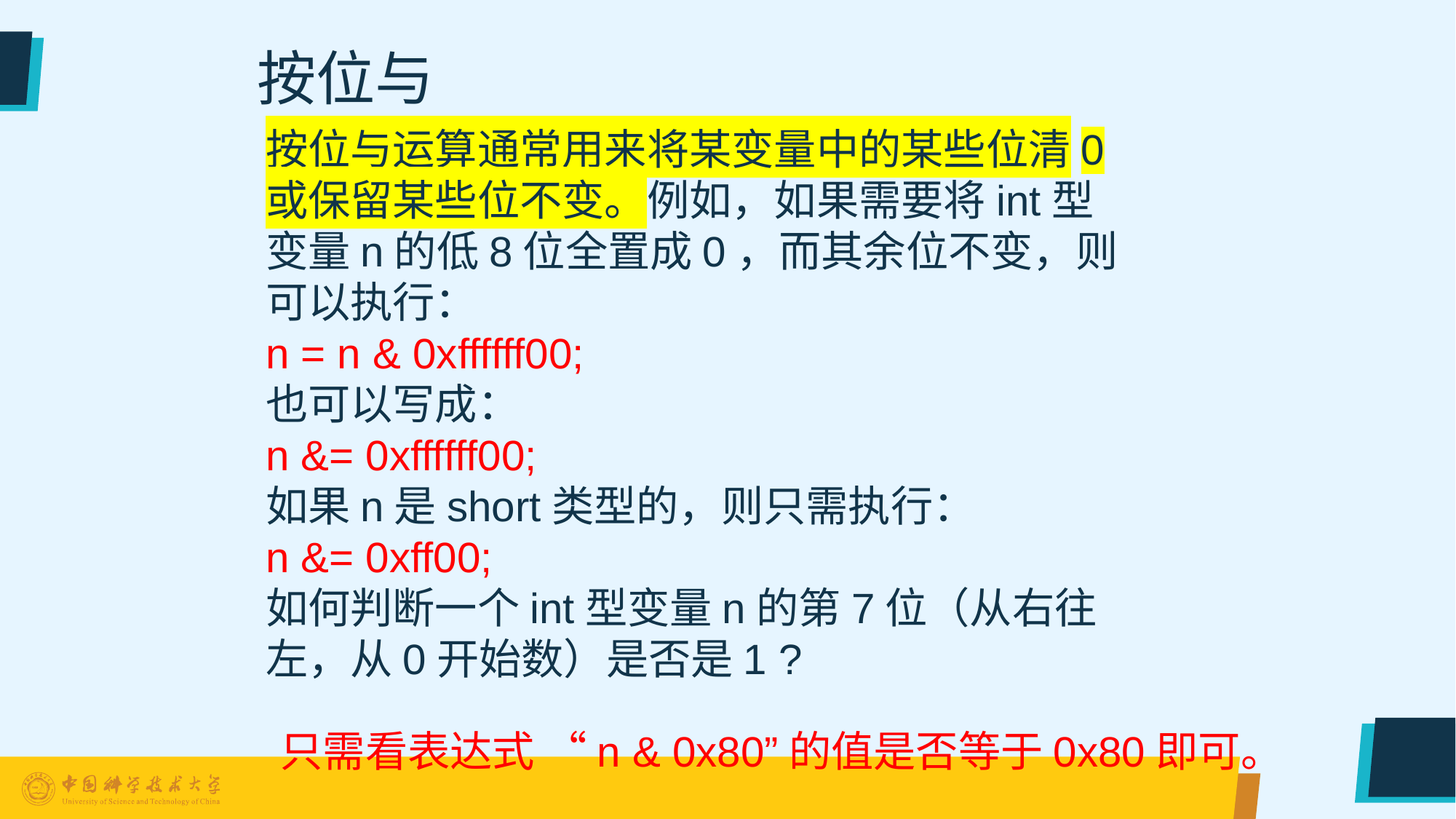

按位与
按位与运算通常用来将某变量中的某些位清0或保留某些位不变。例如，如果需要将int型变量n的低8位全置成0，而其余位不变，则可以执行：
n = n & 0xffffff00;
也可以写成：
n &= 0xffffff00;
如果n是short类型的，则只需执行：
n &= 0xff00;
如何判断一个int型变量n的第7位（从右往左，从0开始数）是否是1 ?
只需看表达式 “n & 0x80”的值是否等于0x80即可。